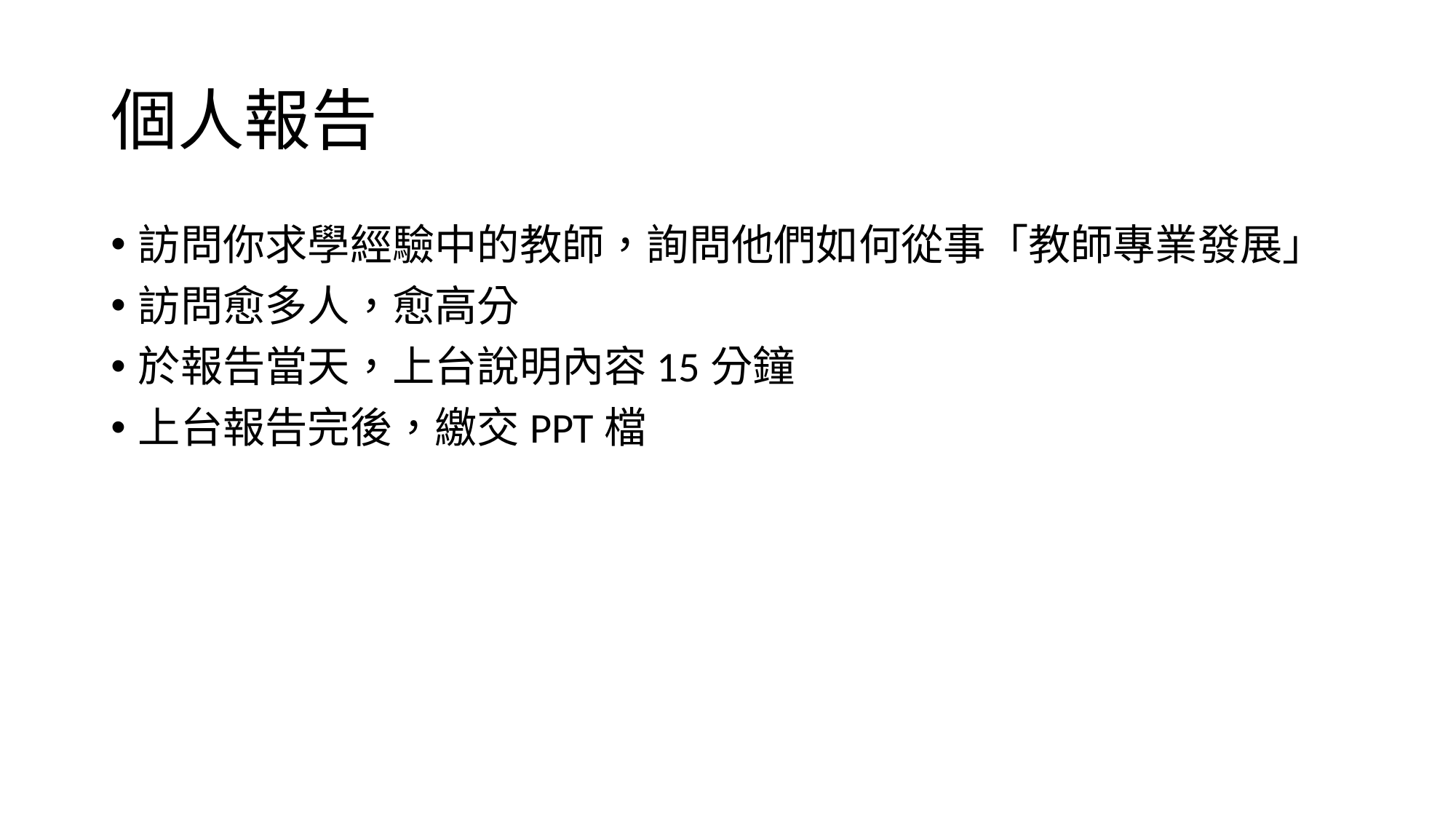

# 個人報告
訪問你求學經驗中的教師，詢問他們如何從事「教師專業發展」
訪問愈多人，愈高分
於報告當天，上台說明內容15分鐘
上台報告完後，繳交PPT檔